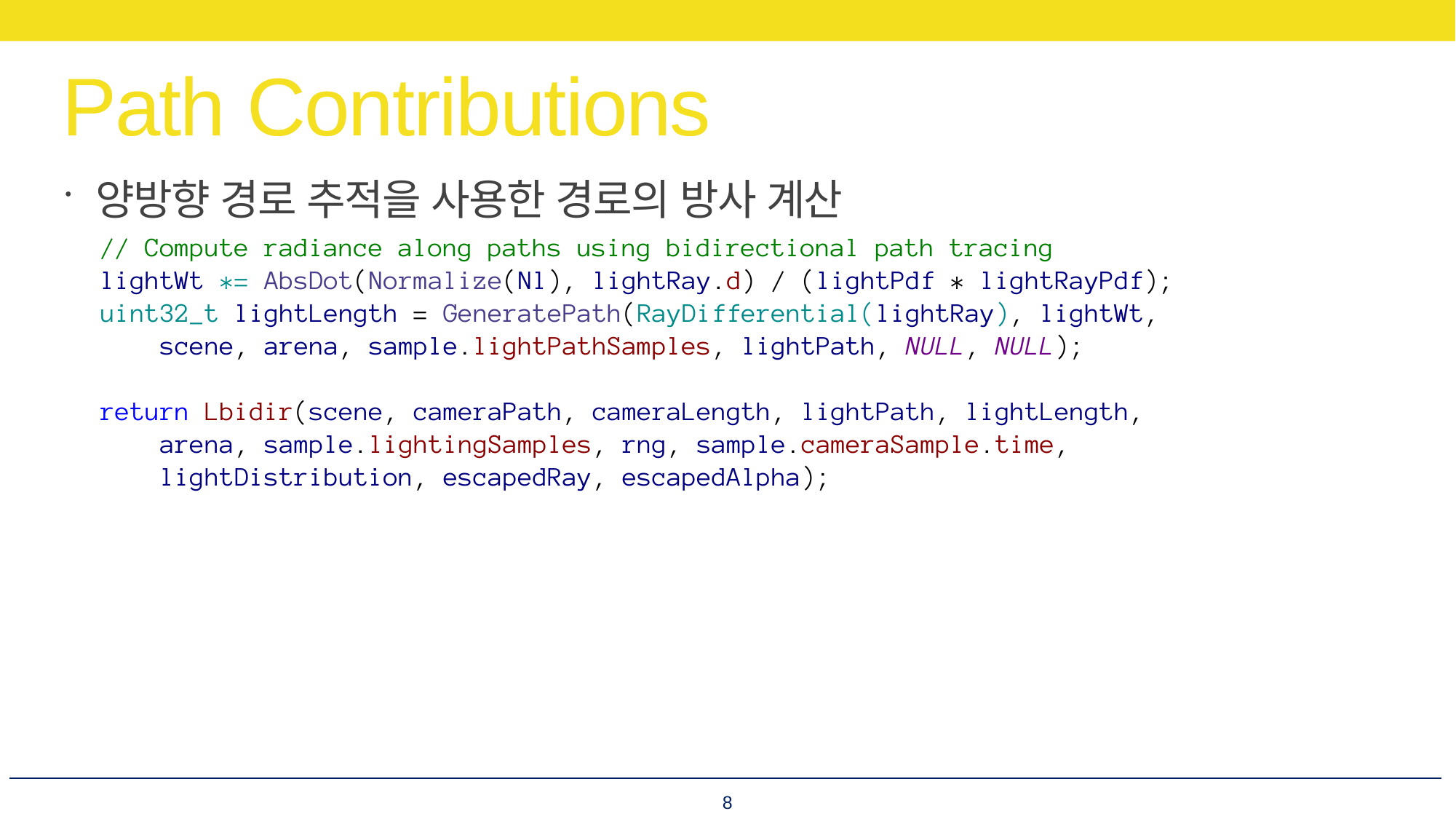

# Path Contributions
양방향 경로 추적을 사용한 경로의 방사 계산
// Compute radiance along paths using bidirectional path tracing
lightWt *= AbsDot(Normalize(Nl), lightRay.d) / (lightPdf * lightRayPdf);
uint32_t lightLength = GeneratePath(RayDifferential(lightRay), lightWt,
    scene, arena, sample.lightPathSamples, lightPath, NULL, NULL);

return Lbidir(scene, cameraPath, cameraLength, lightPath, lightLength,
    arena, sample.lightingSamples, rng, sample.cameraSample.time,
    lightDistribution, escapedRay, escapedAlpha);
8